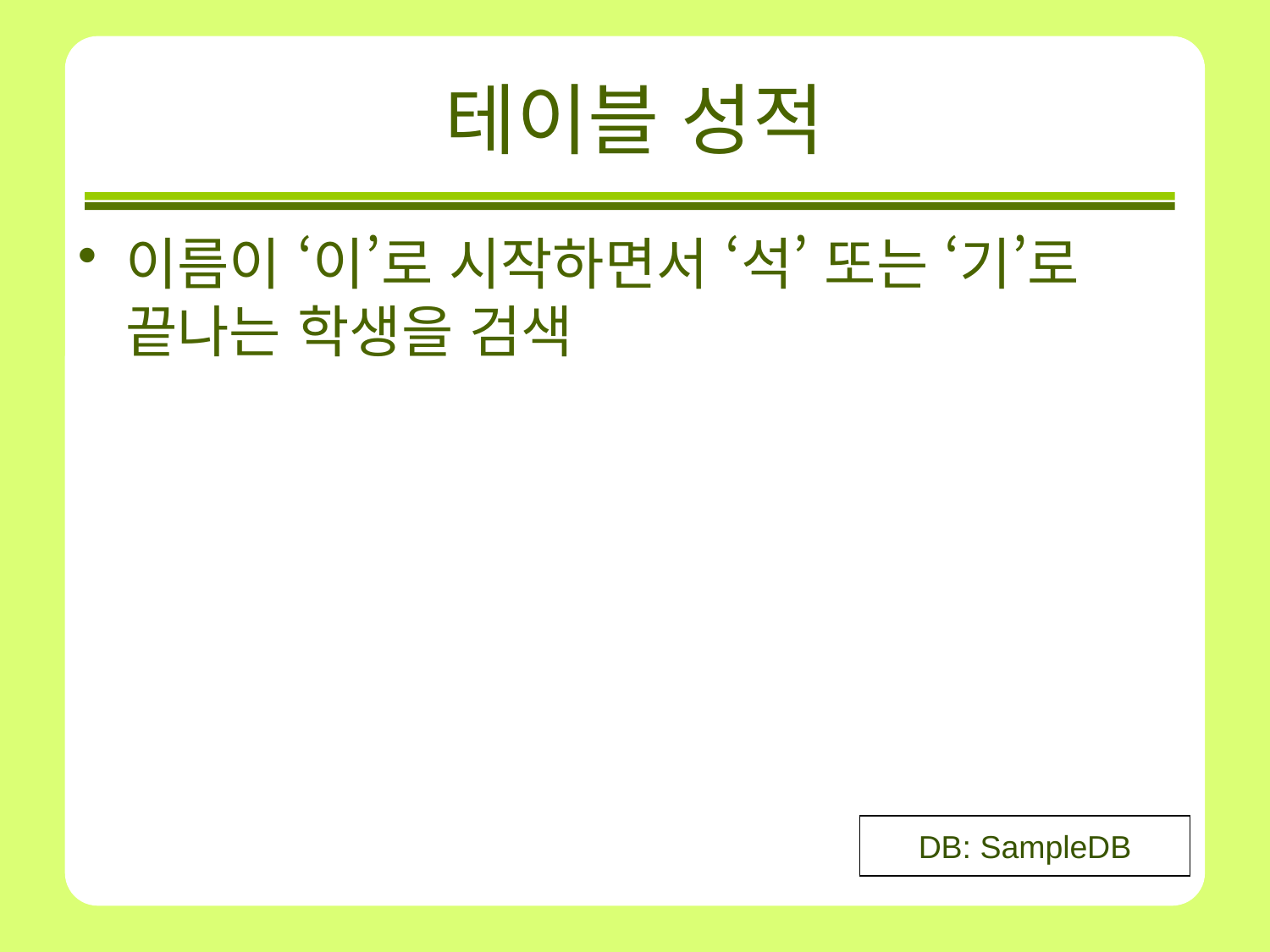

# 테이블 성적
이름이 ‘이’로 시작하면서 ‘석’ 또는 ‘기’로 끝나는 학생을 검색

DB: SampleDB